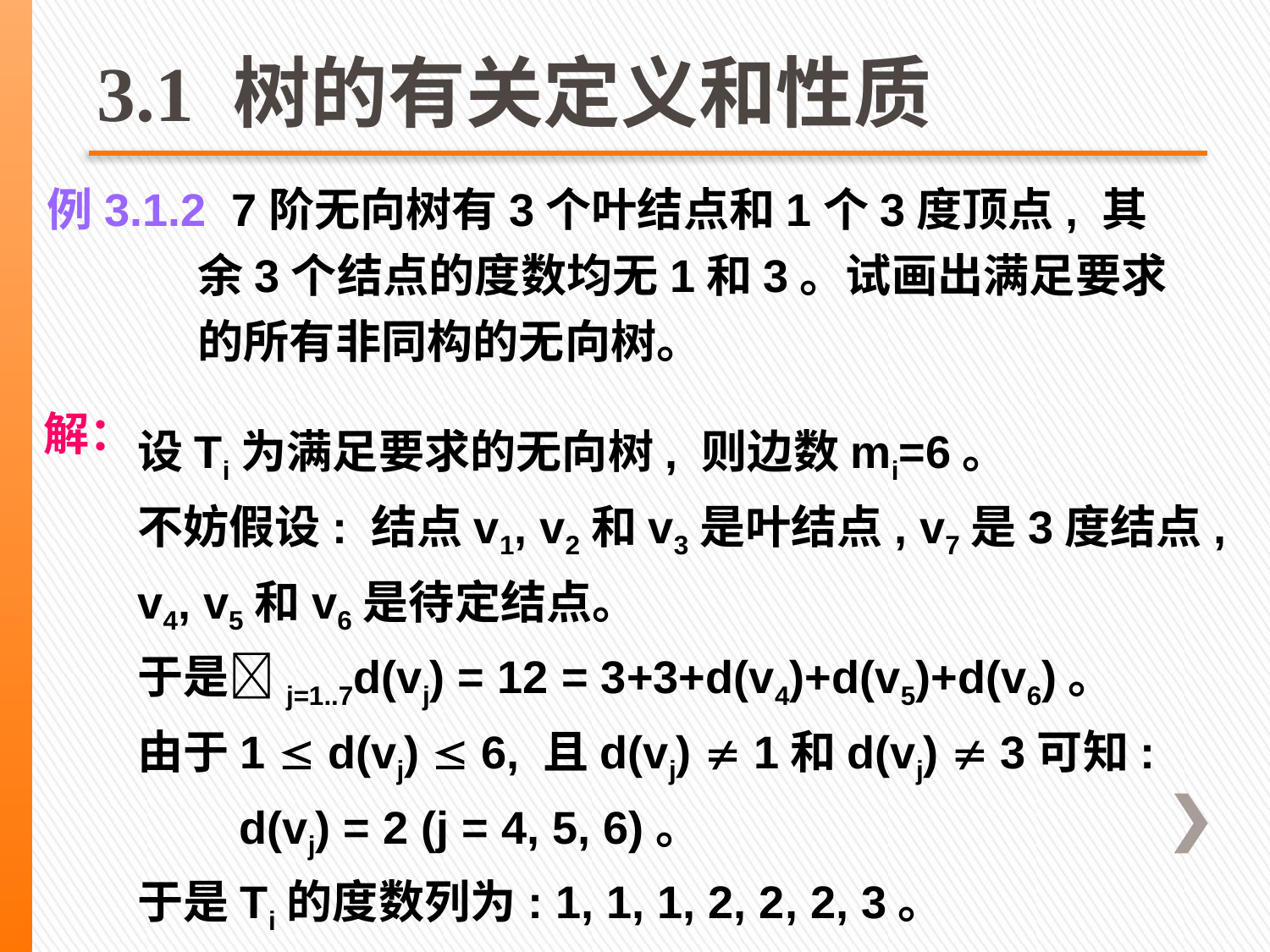

# 3.1 树的有关定义和性质
例3.1.2  7阶无向树有3个叶结点和1个3度顶点, 其余3个结点的度数均无1和3。试画出满足要求的所有非同构的无向树。
解：
设Ti为满足要求的无向树, 则边数mi=6。
不妨假设: 结点v1, v2和v3是叶结点, v7是3度结点,
v4, v5和v6是待定结点。
于是Σj=1..7d(vj) = 12 = 3+3+d(v4)+d(v5)+d(v6)。
由于1 ≤ d(vj) ≤ 6, 且d(vj) ≠ 1和d(vj) ≠ 3可知:
        d(vj) = 2 (j = 4, 5, 6)。
于是Ti的度数列为: 1, 1, 1, 2, 2, 2, 3。